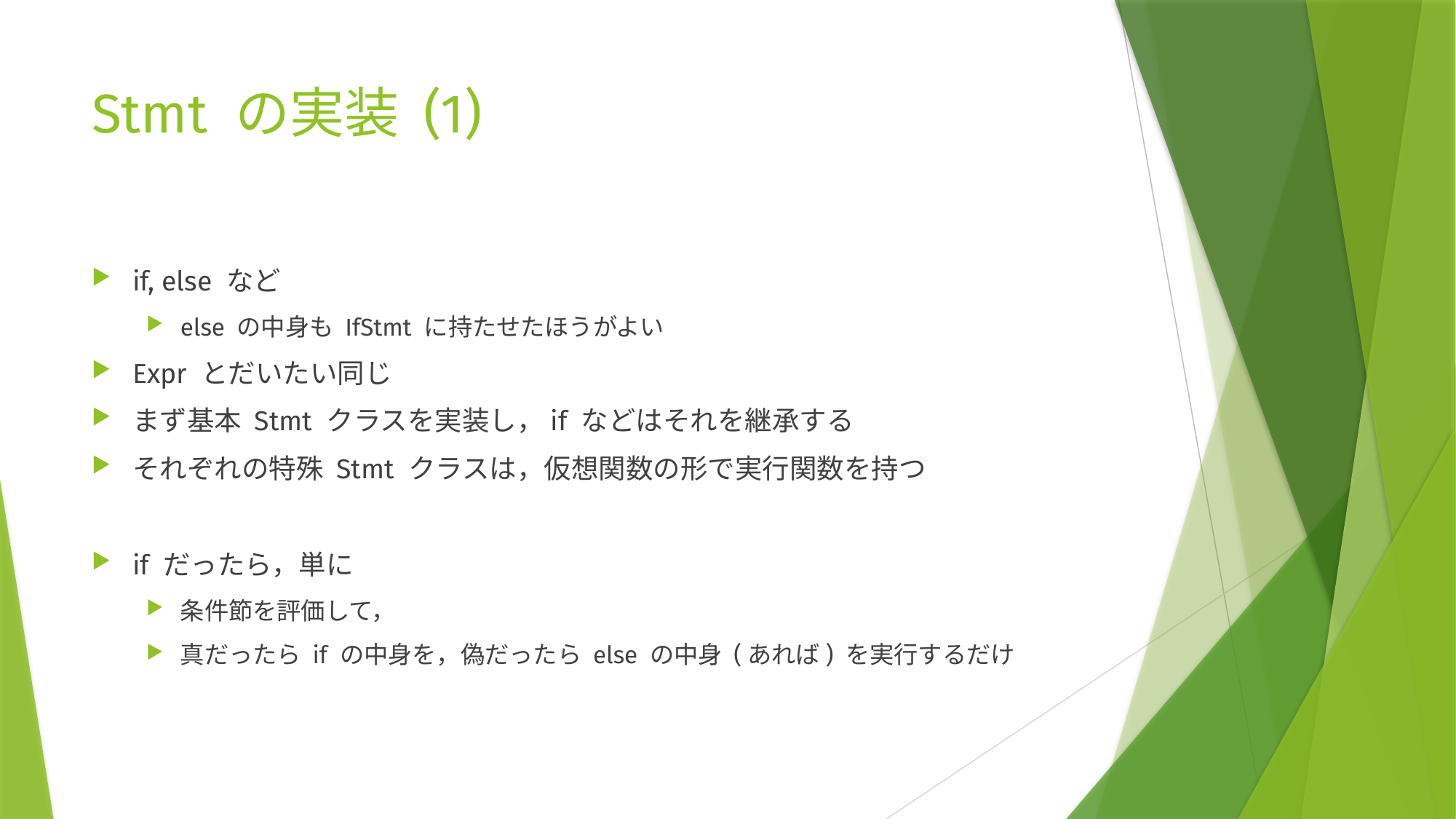

# Stmt の実装 (1)
if, else など
else の中身も IfStmt に持たせたほうがよい
Expr とだいたい同じ
まず基本 Stmt クラスを実装し，if などはそれを継承する
それぞれの特殊 Stmt クラスは，仮想関数の形で実行関数を持つ

if だったら，単に
条件節を評価して，
真だったら if の中身を，偽だったら else の中身 (あれば) を実行するだけ